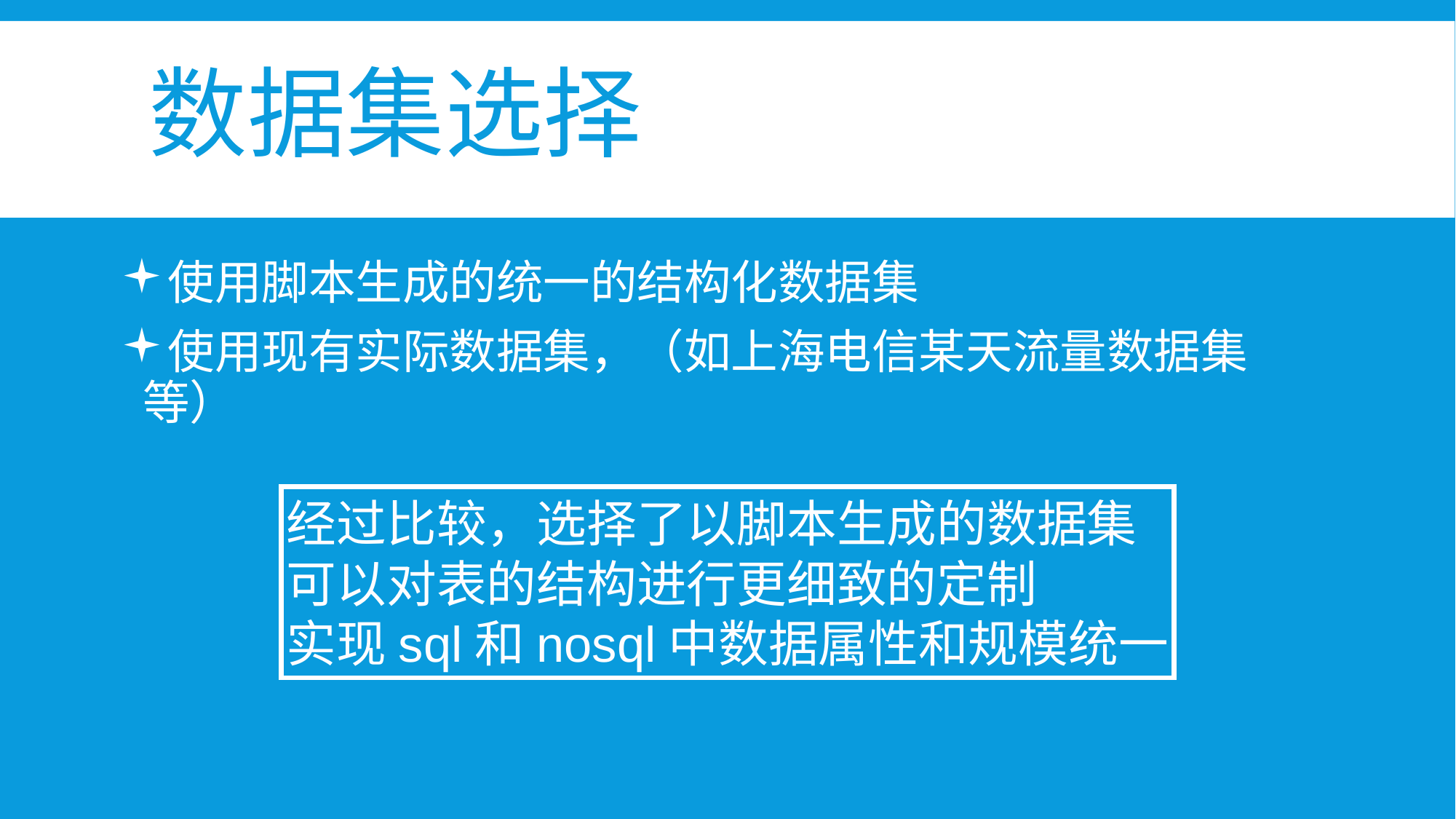

# 数据集选择
使用脚本生成的统一的结构化数据集
使用现有实际数据集，（如上海电信某天流量数据集等）
经过比较，选择了以脚本生成的数据集
可以对表的结构进行更细致的定制
实现sql和nosql中数据属性和规模统一